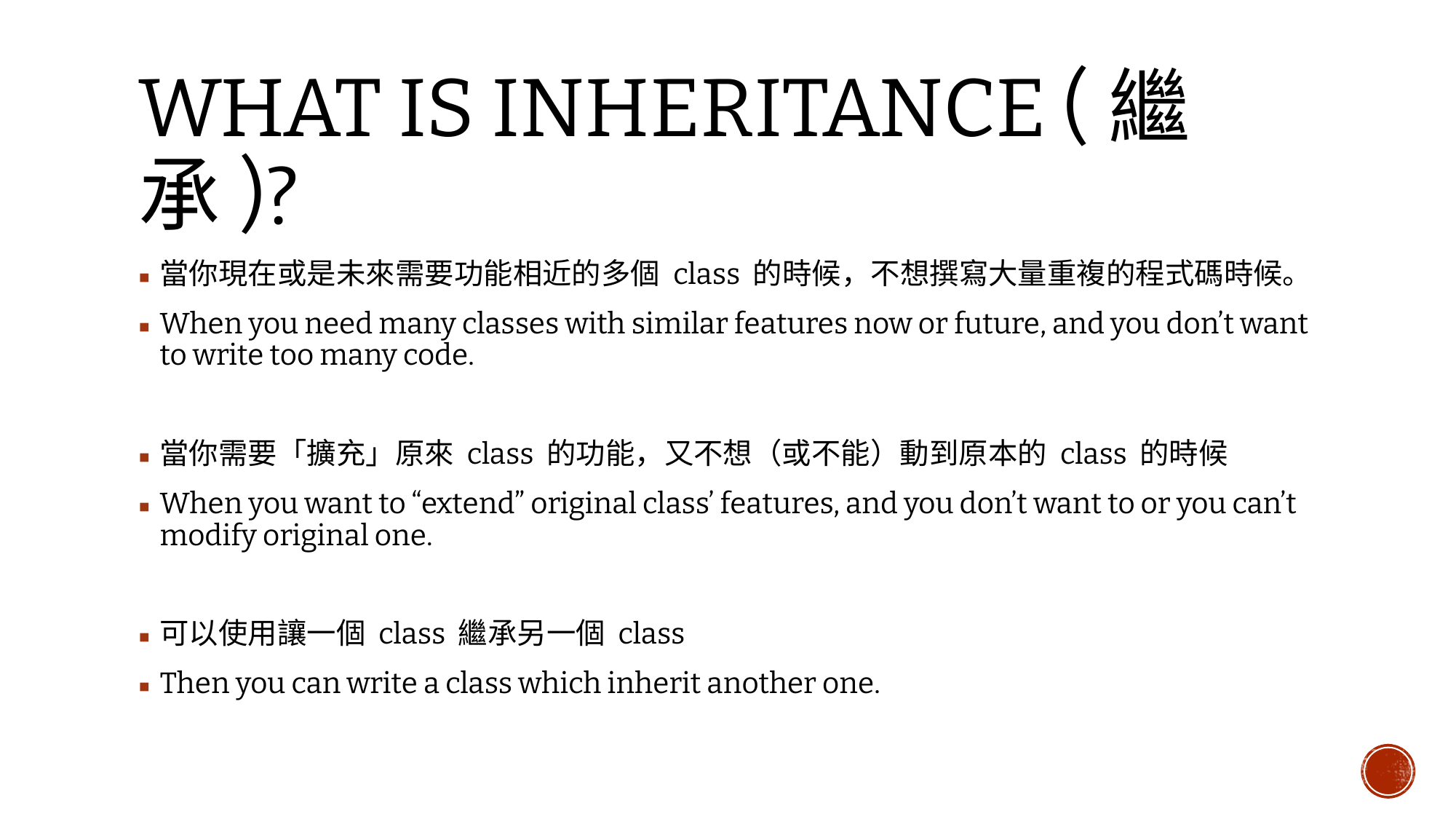

# WHAT IS INHERITANCE (繼承)?
當你現在或是未來需要功能相近的多個 class 的時候，不想撰寫大量重複的程式碼時候。
When you need many classes with similar features now or future, and you don’t want to write too many code.

當你需要「擴充」原來 class 的功能，又不想（或不能）動到原本的 class 的時候
When you want to “extend” original class’ features, and you don’t want to or you can’t modify original one.

可以使用讓一個 class 繼承另一個 class
Then you can write a class which inherit another one.